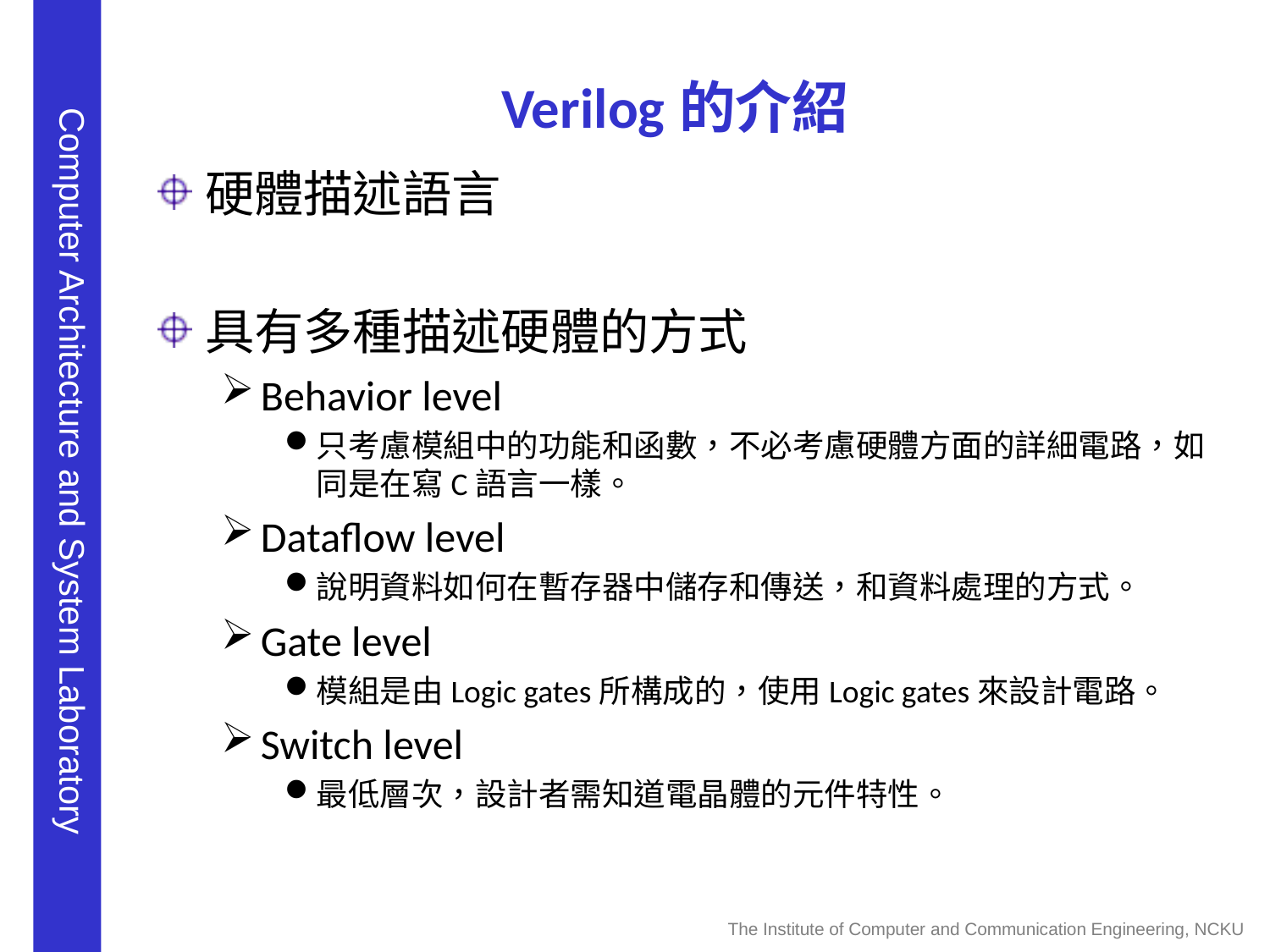

# Verilog的介紹
硬體描述語言

具有多種描述硬體的方式
Behavior level
只考慮模組中的功能和函數，不必考慮硬體方面的詳細電路，如同是在寫C語言一樣。
Dataflow level
說明資料如何在暫存器中儲存和傳送，和資料處理的方式。
Gate level
模組是由Logic gates所構成的，使用Logic gates來設計電路。
Switch level
最低層次，設計者需知道電晶體的元件特性。